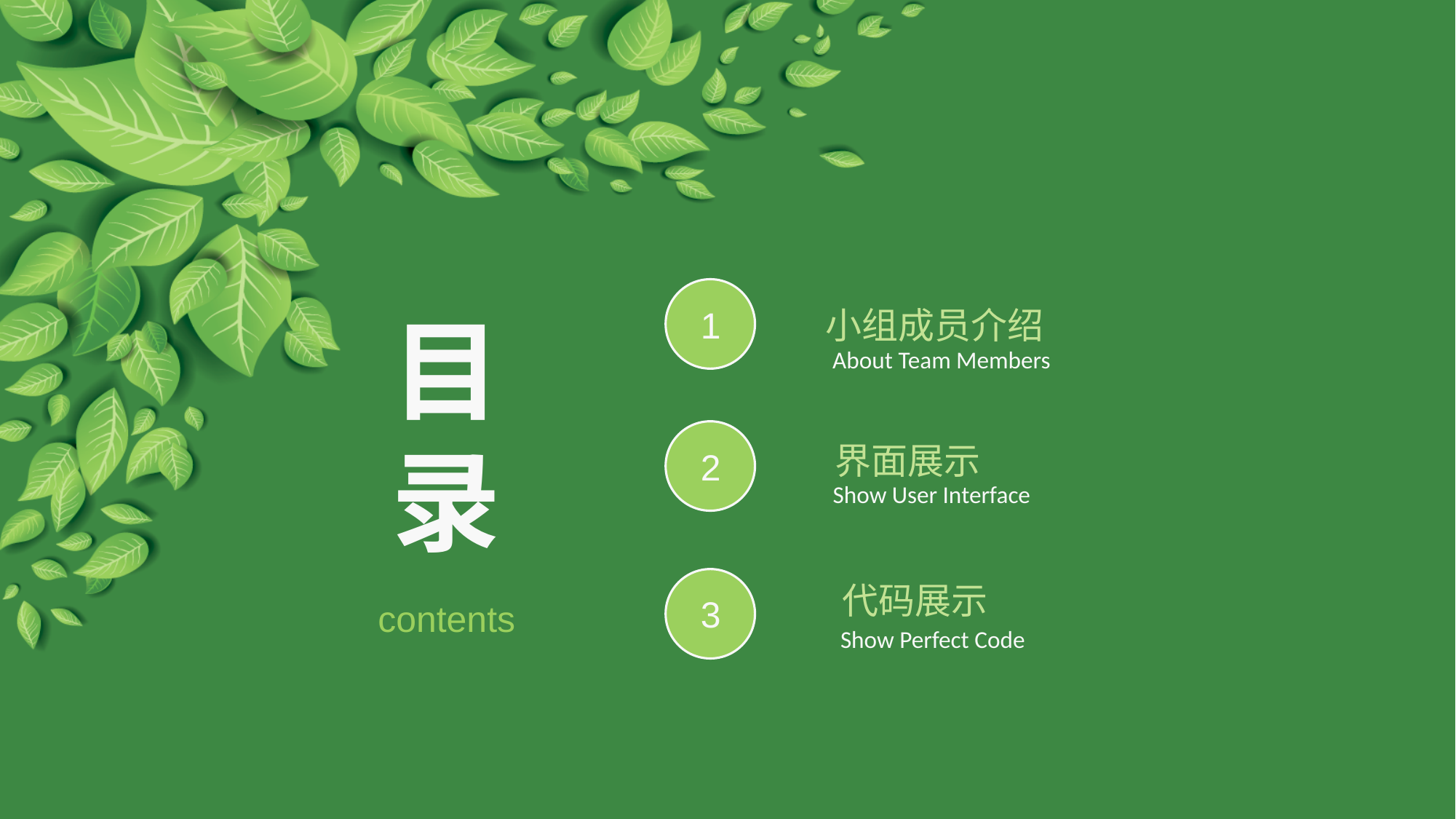

About Team Members

目
录
1
小组成员介绍

界面展示
2
Show User Interface

代码展示
3
contents
Show Perfect Code